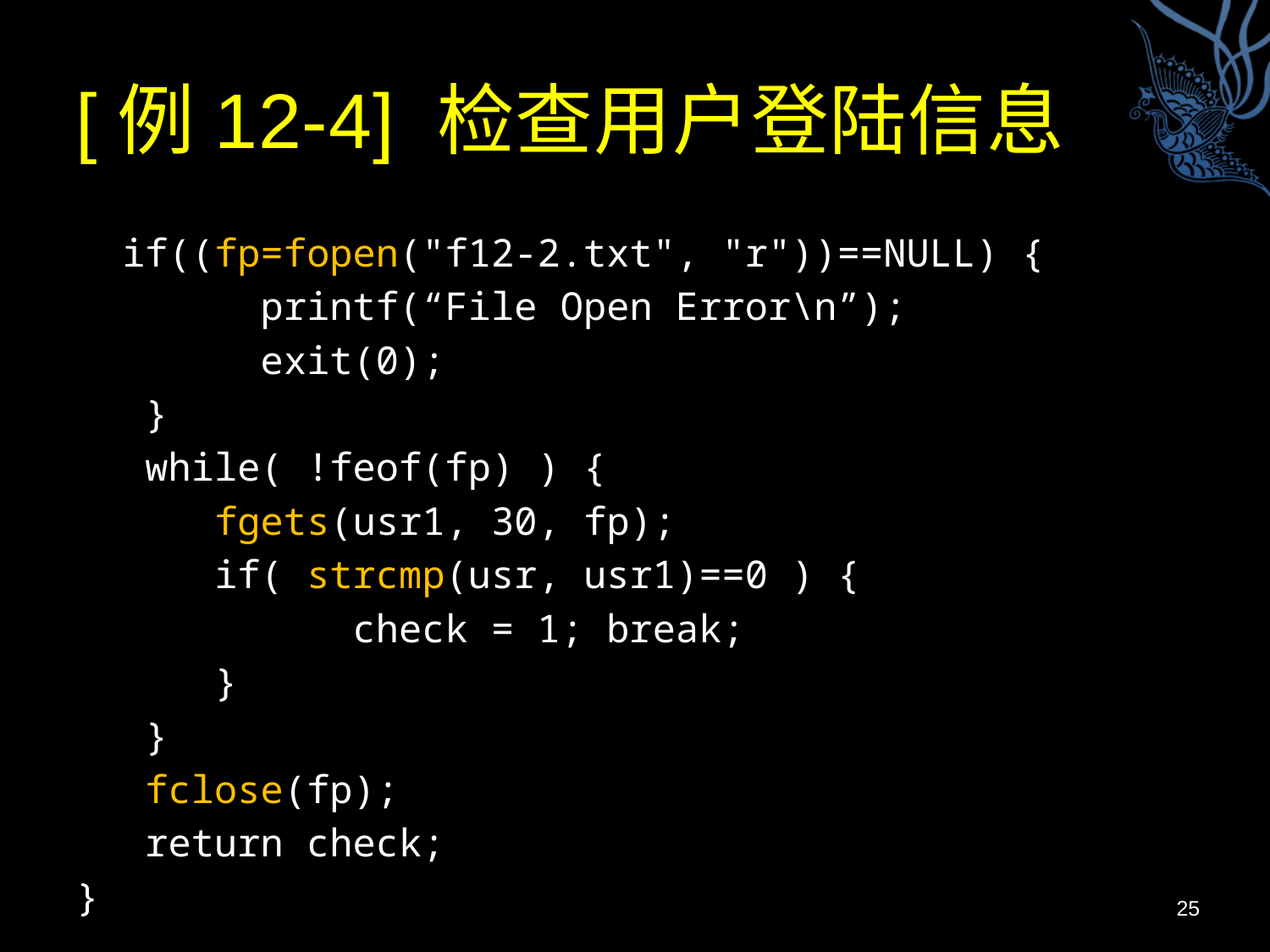

# [例12-4] 检查用户登陆信息
  if((fp=fopen("f12-2.txt", "r"))==NULL) {
        printf(“File Open Error\n”);
        exit(0);
   }
   while( !feof(fp) ) {
      fgets(usr1, 30, fp);
      if( strcmp(usr, usr1)==0 ) {
            check = 1; break;
      }
   }
   fclose(fp);
   return check;
}

25